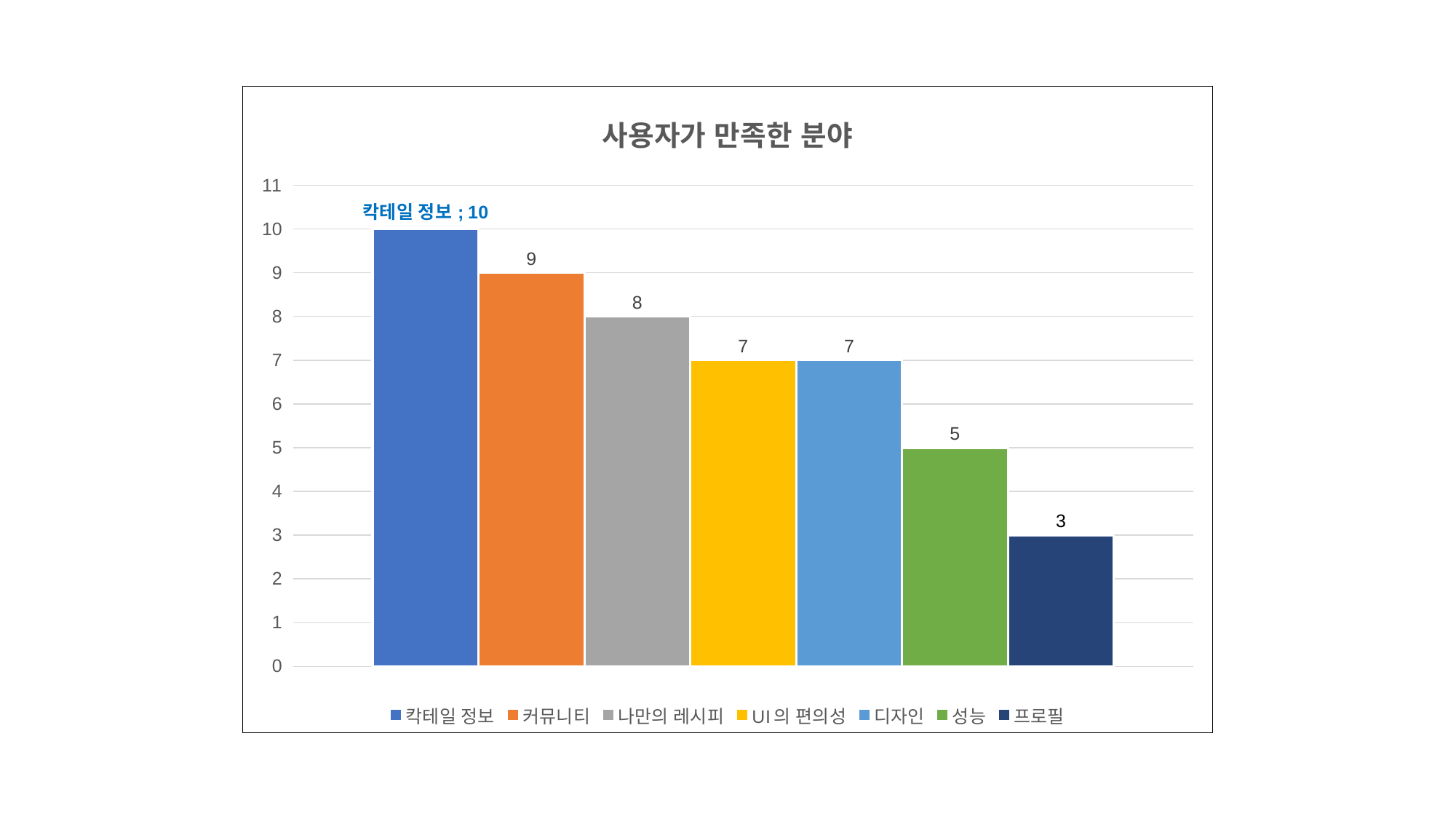

### Chart: 사용자가 만족한 분야

| Category | 칵테일 정보 | 커뮤니티 | 나만의 레시피 | UI의 편의성 | 디자인 | 성능 | 프로필 |
|---|---|---|---|---|---|---|---|
| 만족 응답 | 10.0 | 9.0 | 8.0 | 7.0 | 7.0 | 5.0 | 3.0 |